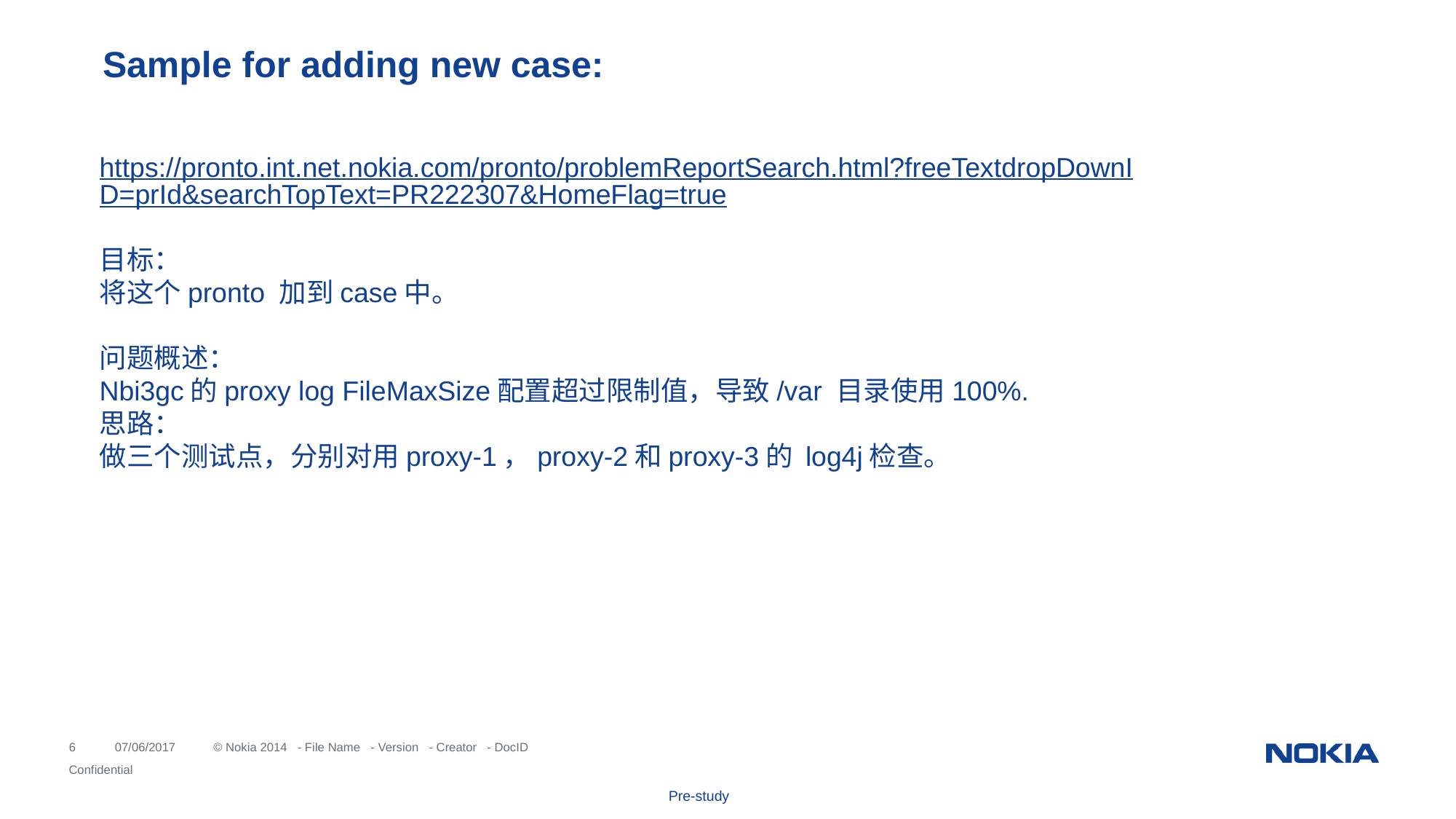

Sample for adding new case:
https://pronto.int.net.nokia.com/pronto/problemReportSearch.html?freeTextdropDownID=prId&searchTopText=PR222307&HomeFlag=true

目标：
将这个pronto 加到case中。

问题概述：
Nbi3gc的proxy log FileMaxSize配置超过限制值，导致/var 目录使用100%.
思路：
做三个测试点，分别对用proxy-1，proxy-2和proxy-3的 log4j检查。
Pre-study